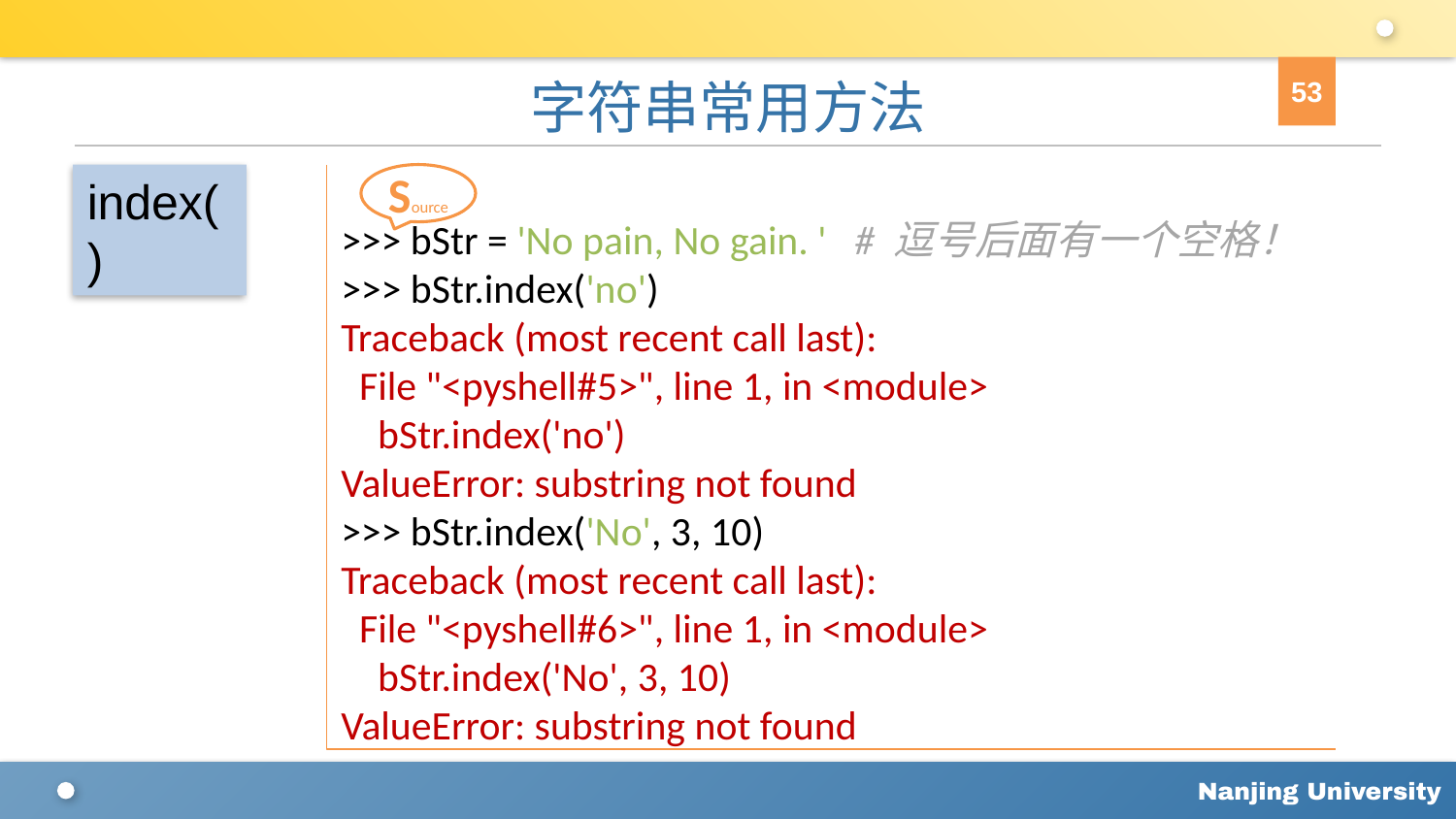

53
# 字符串常用方法
index()

>>> bStr = 'No pain, No gain. '   # 逗号后面有一个空格！
>>> bStr.index('no')
Traceback (most recent call last):
  File "<pyshell#5>", line 1, in <module>
    bStr.index('no')
ValueError: substring not found
>>> bStr.index('No', 3, 10)
Traceback (most recent call last):
  File "<pyshell#6>", line 1, in <module>
    bStr.index('No', 3, 10)
ValueError: substring not found
Source